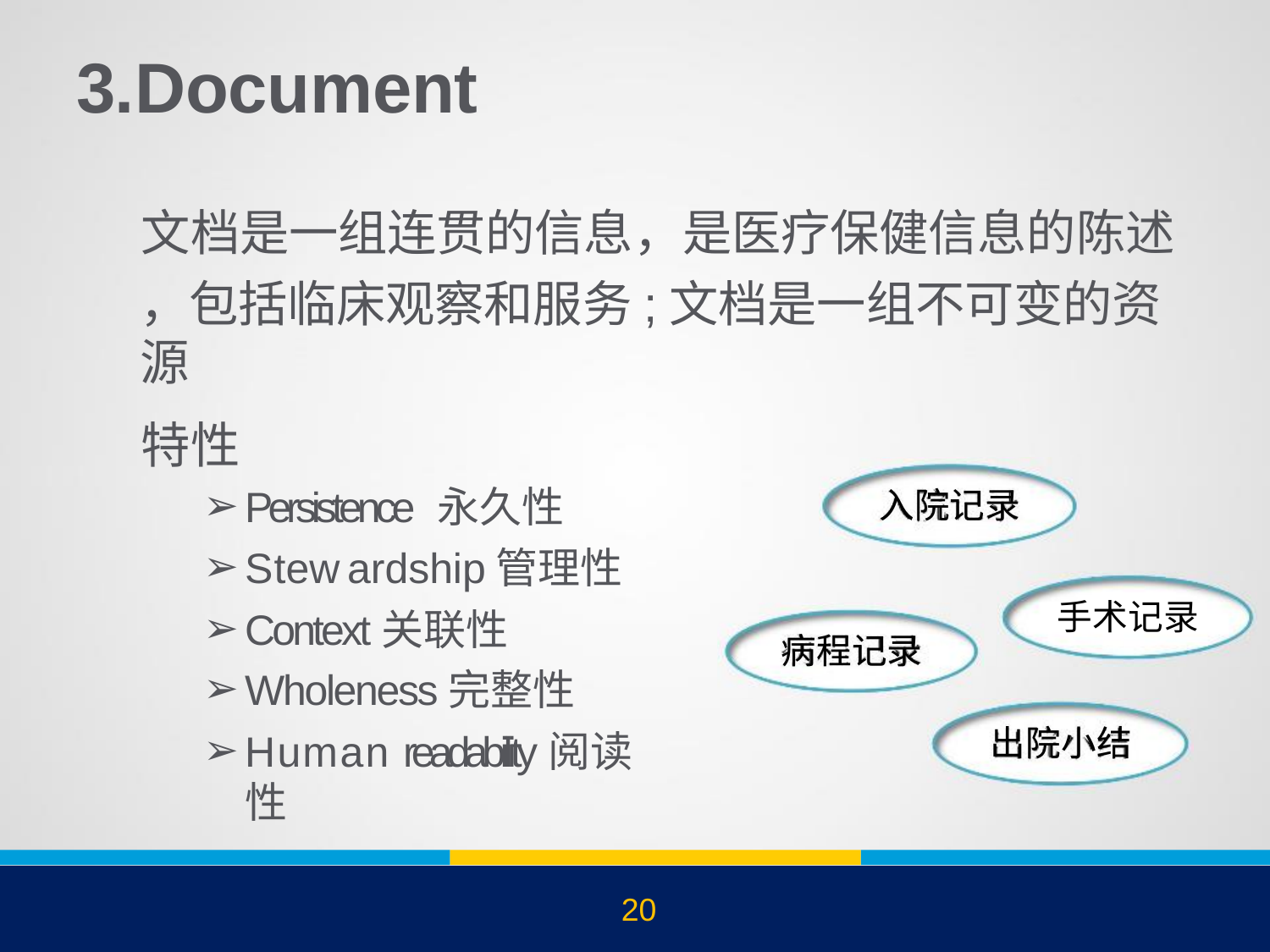

# 3.Document
	文档是一组连贯的信息，是医疗保健信息的陈述
，包括临床观察和服务;文档是一组不可变的资源
	特性
Persistence 永久性
Stewardship管理性
Context关联性
Wholeness完整性
Human readability阅读性

入院记录

手术记录

病程记录

出院小结

20